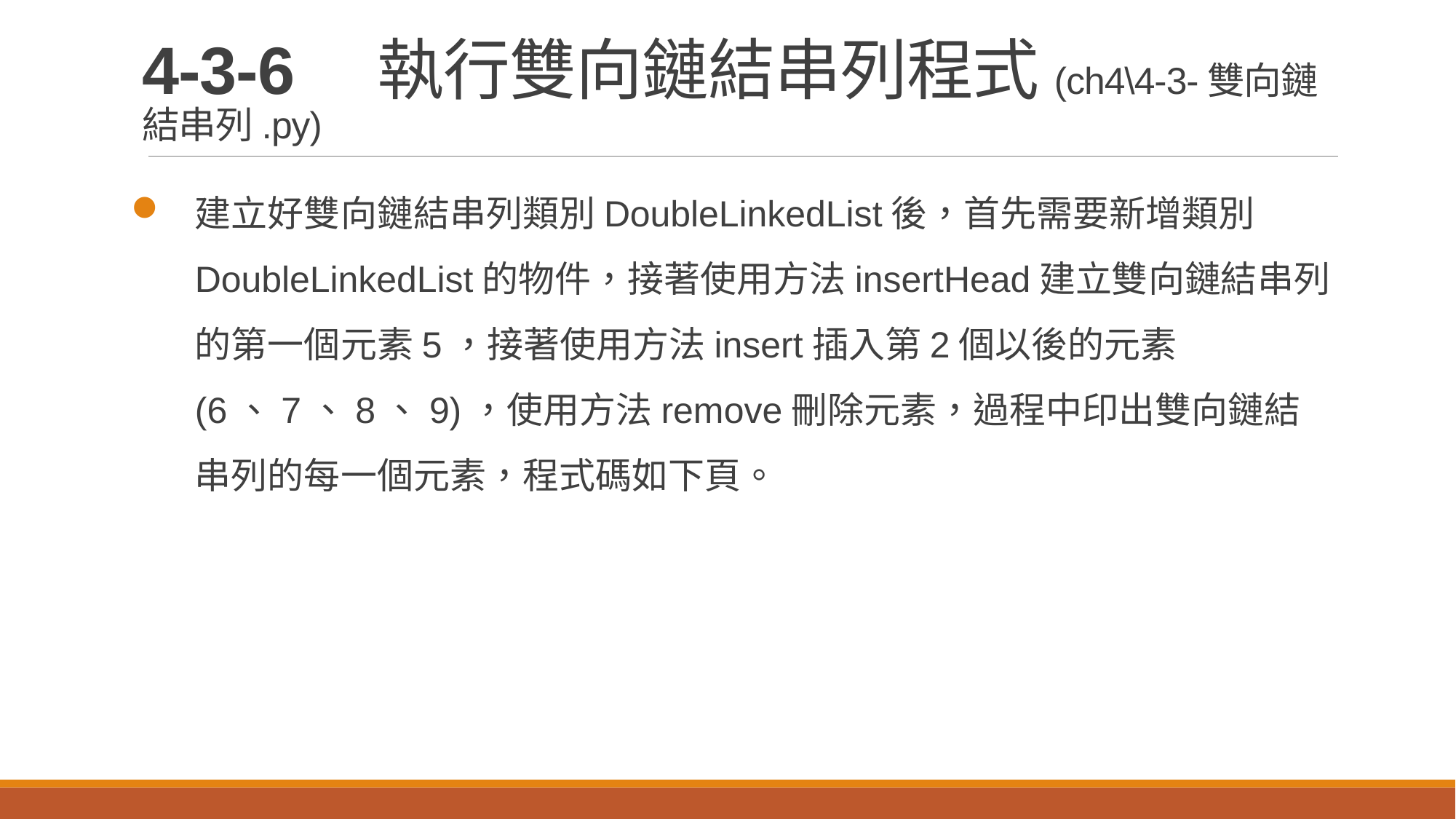

# 4-3-6　執行雙向鏈結串列程式(ch4\4-3-雙向鏈結串列.py)
建立好雙向鏈結串列類別DoubleLinkedList後，首先需要新增類別DoubleLinkedList的物件，接著使用方法insertHead建立雙向鏈結串列的第一個元素5，接著使用方法insert插入第2個以後的元素(6、7、8、9)，使用方法remove刪除元素，過程中印出雙向鏈結串列的每一個元素，程式碼如下頁。